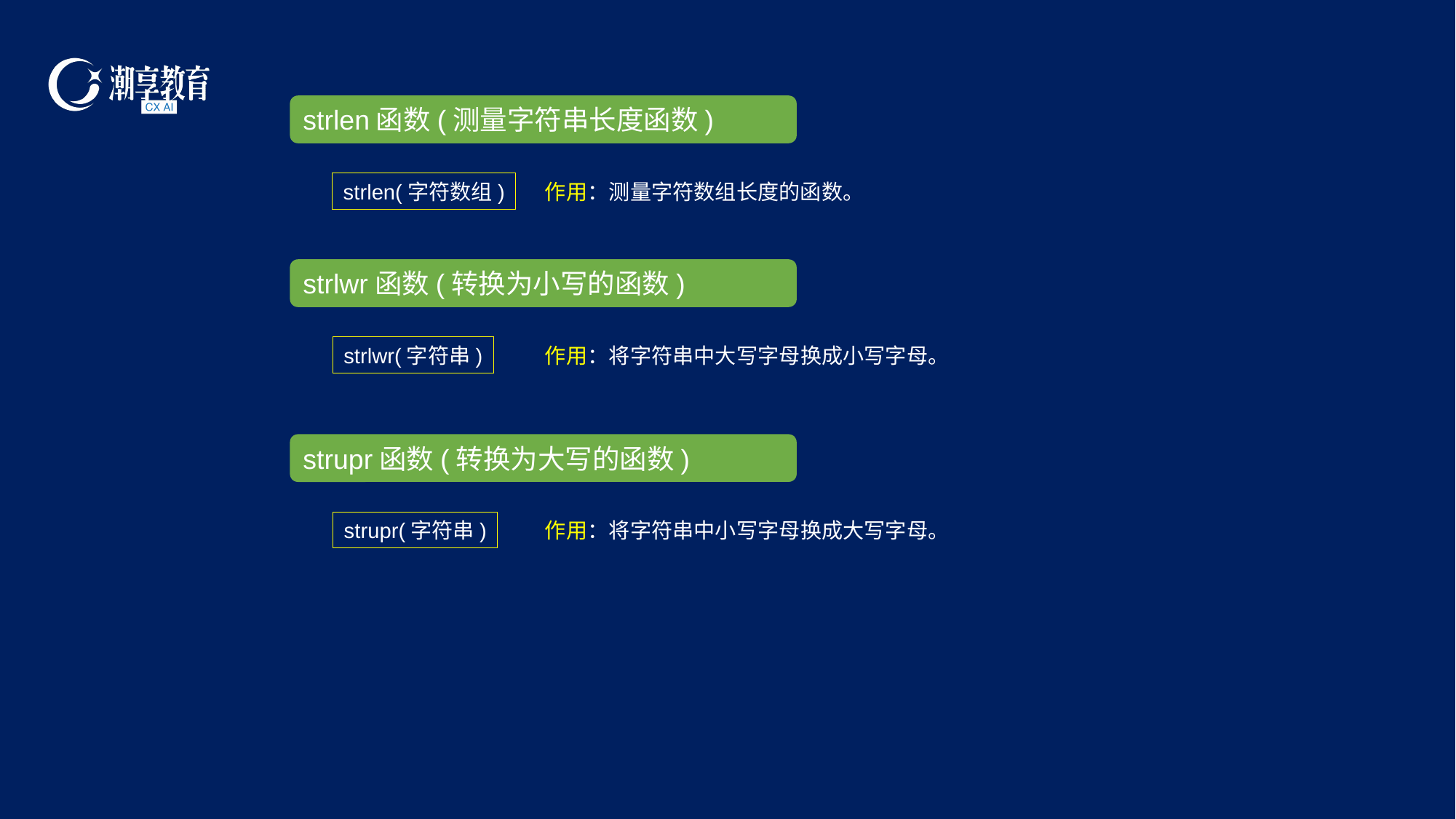

strlen函数(测量字符串长度函数)
作用：测量字符数组长度的函数。
strlen(字符数组)
strlwr函数(转换为小写的函数)
strlwr(字符串)
作用：将字符串中大写字母换成小写字母。
strupr函数(转换为大写的函数)
strupr(字符串)
作用：将字符串中小写字母换成大写字母。